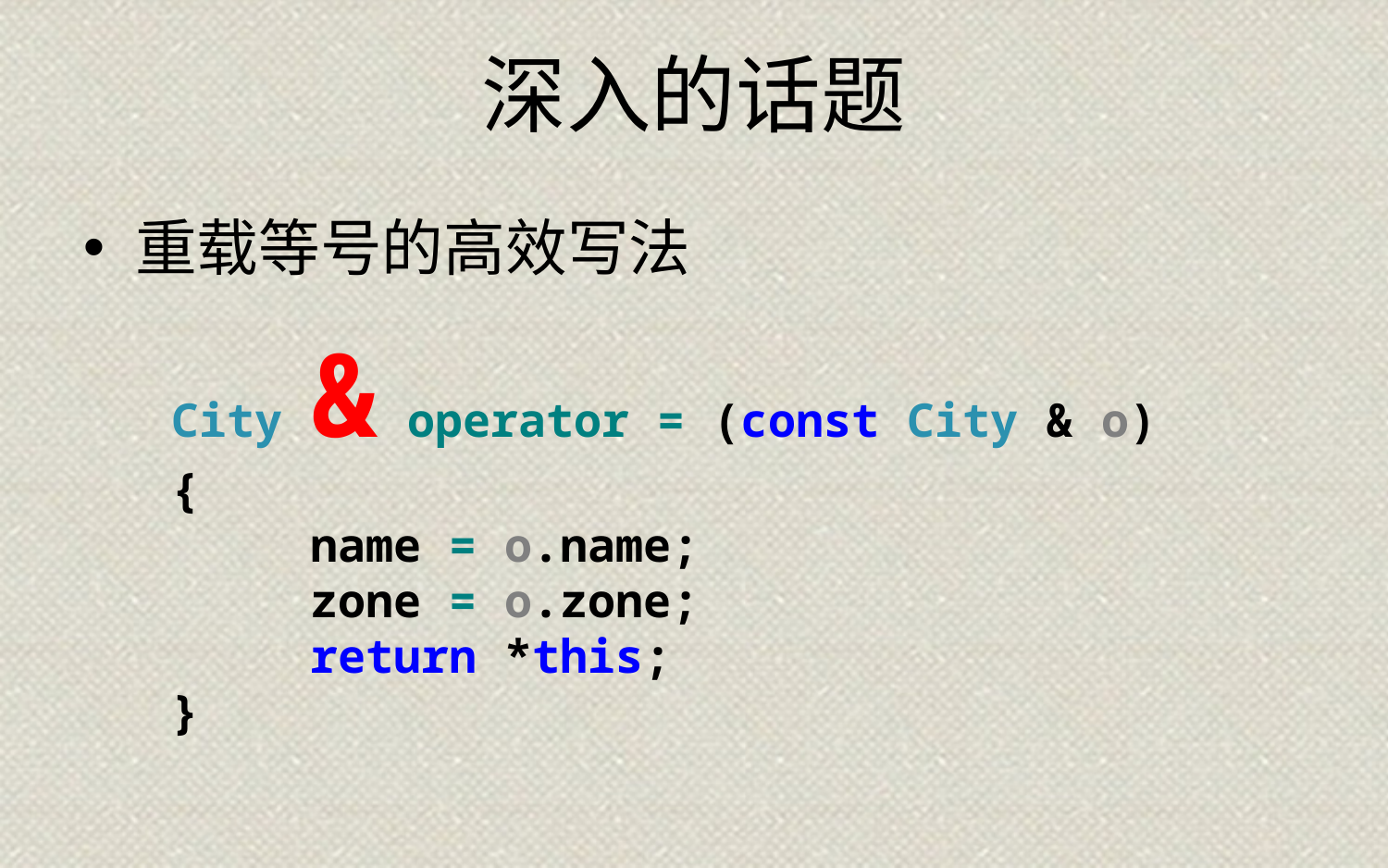

# 深入的话题
重载等号的高效写法
City & operator = (const City & o)
{
	name = o.name;
	zone = o.zone;
	return *this;
}